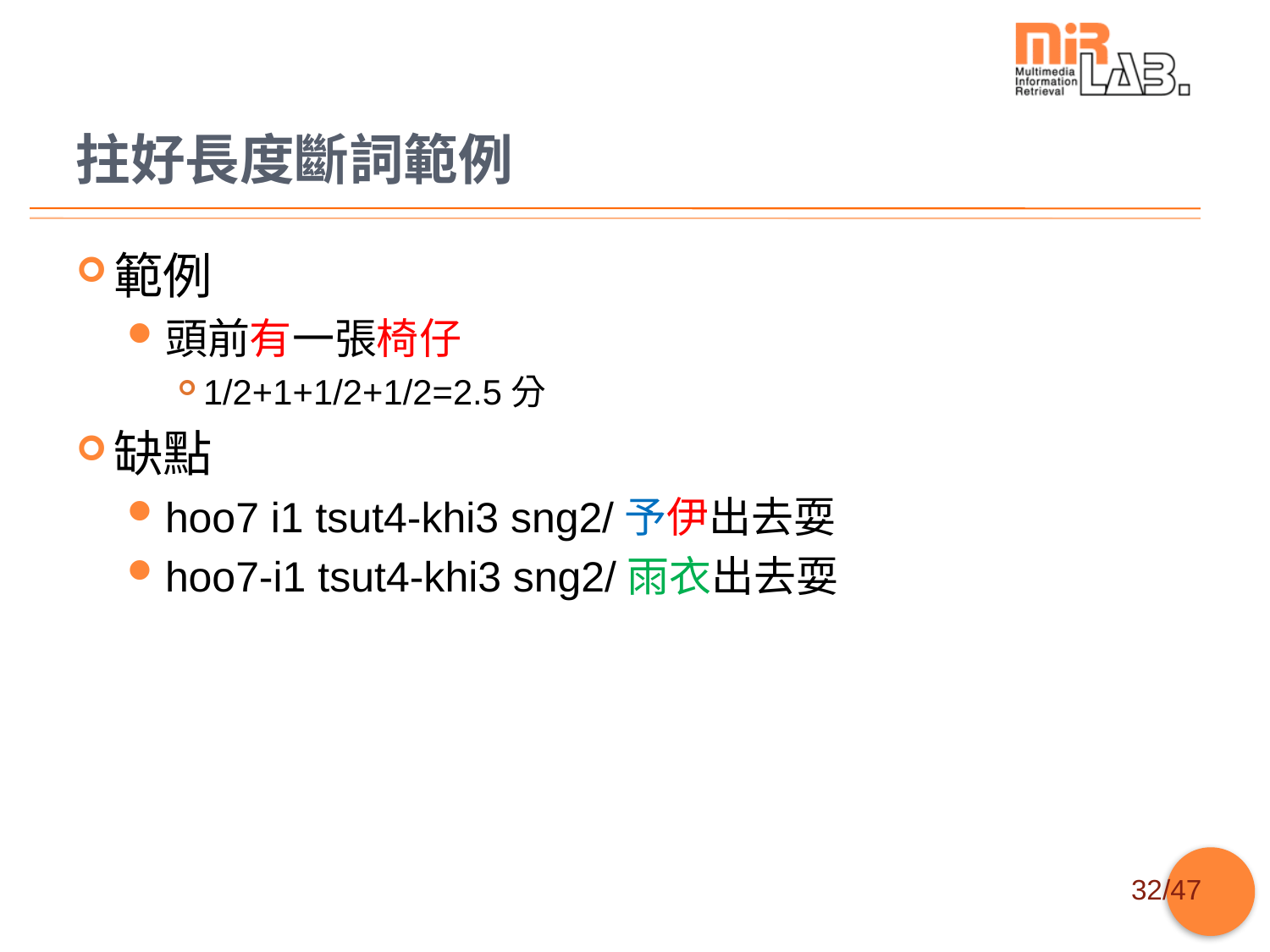

# 拄好長度斷詞範例
範例
頭前有一張椅仔
1/2+1+1/2+1/2=2.5分
缺點
hoo7 i1 tsut4-khi3 sng2/予伊出去耍
hoo7-i1 tsut4-khi3 sng2/雨衣出去耍